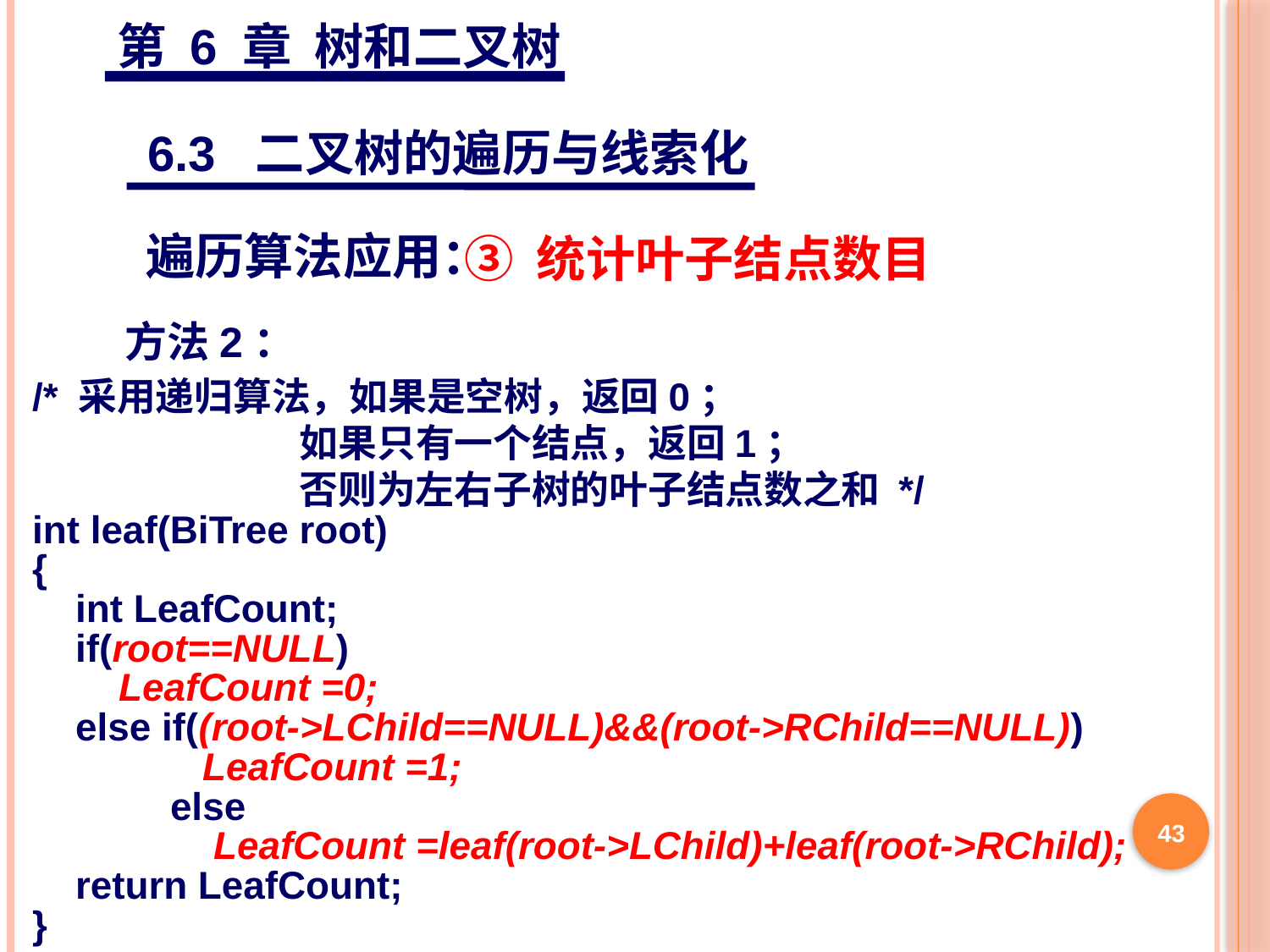

第 6 章  树和二叉树

6.3  二叉树的遍历与线索化

遍历算法应用：
③ 统计叶子结点数目
方法2：
/* 采用递归算法，如果是空树，返回0；
                             如果只有一个结点，返回1；
                             否则为左右子树的叶子结点数之和 */
int leaf(BiTree root)
{
    int LeafCount;
    if(root==NULL)
        LeafCount =0;
    else if((root->LChild==NULL)&&(root->RChild==NULL))
	    LeafCount =1;
	 else
	     LeafCount =leaf(root->LChild)+leaf(root->RChild);
    return LeafCount;
}
43